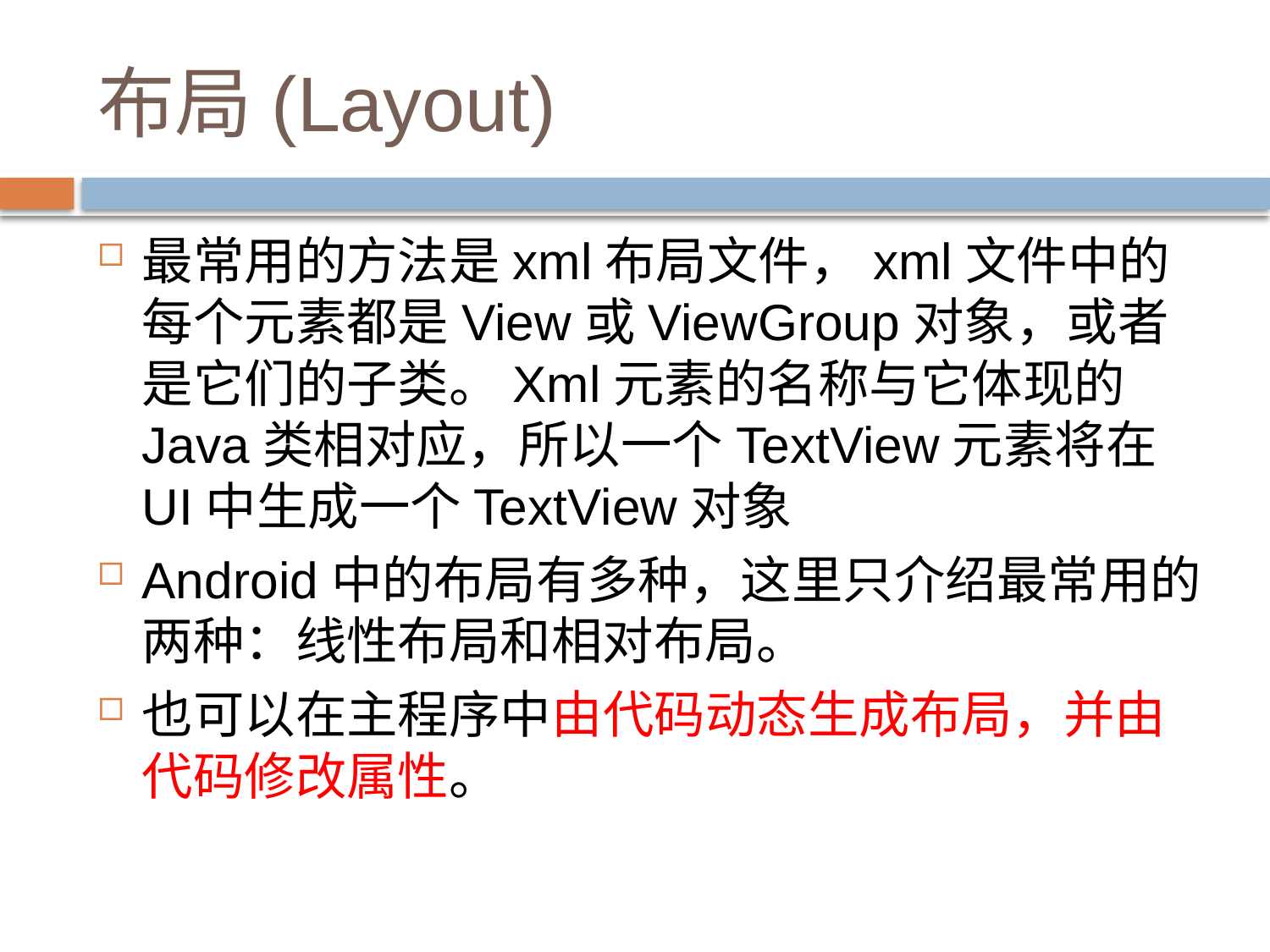

# 布局(Layout)
最常用的方法是xml布局文件，xml文件中的每个元素都是View或ViewGroup对象，或者是它们的子类。Xml元素的名称与它体现的Java类相对应，所以一个TextView元素将在UI中生成一个TextView对象
Android中的布局有多种，这里只介绍最常用的两种：线性布局和相对布局。
也可以在主程序中由代码动态生成布局，并由代码修改属性。